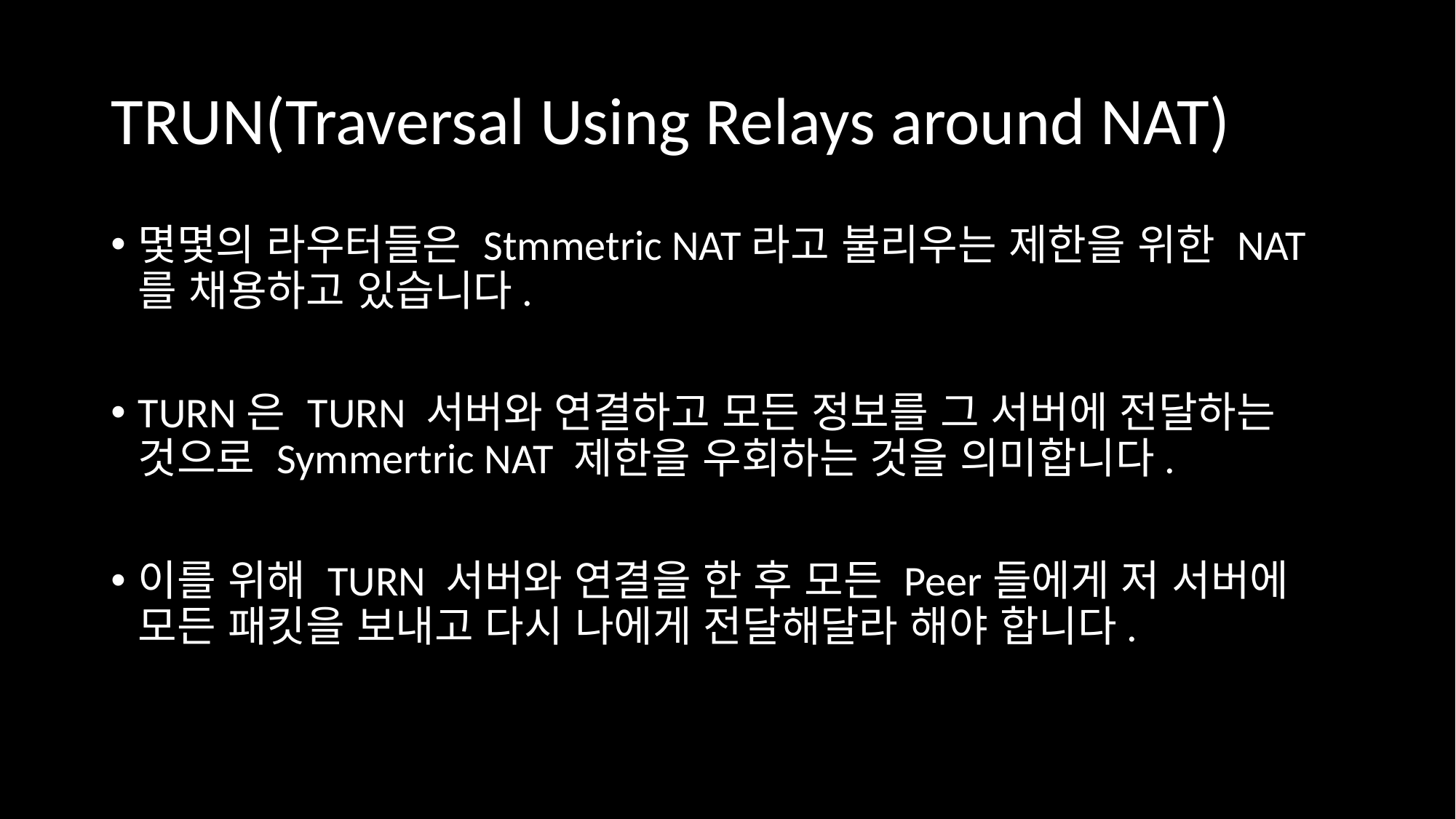

# TRUN(Traversal Using Relays around NAT)
몇몇의 라우터들은 Stmmetric NAT라고 불리우는 제한을 위한 NAT를 채용하고 있습니다.

TURN은 TURN 서버와 연결하고 모든 정보를 그 서버에 전달하는 것으로 Symmertric NAT 제한을 우회하는 것을 의미합니다.

이를 위해 TURN 서버와 연결을 한 후 모든 Peer들에게 저 서버에 모든 패킷을 보내고 다시 나에게 전달해달라 해야 합니다.